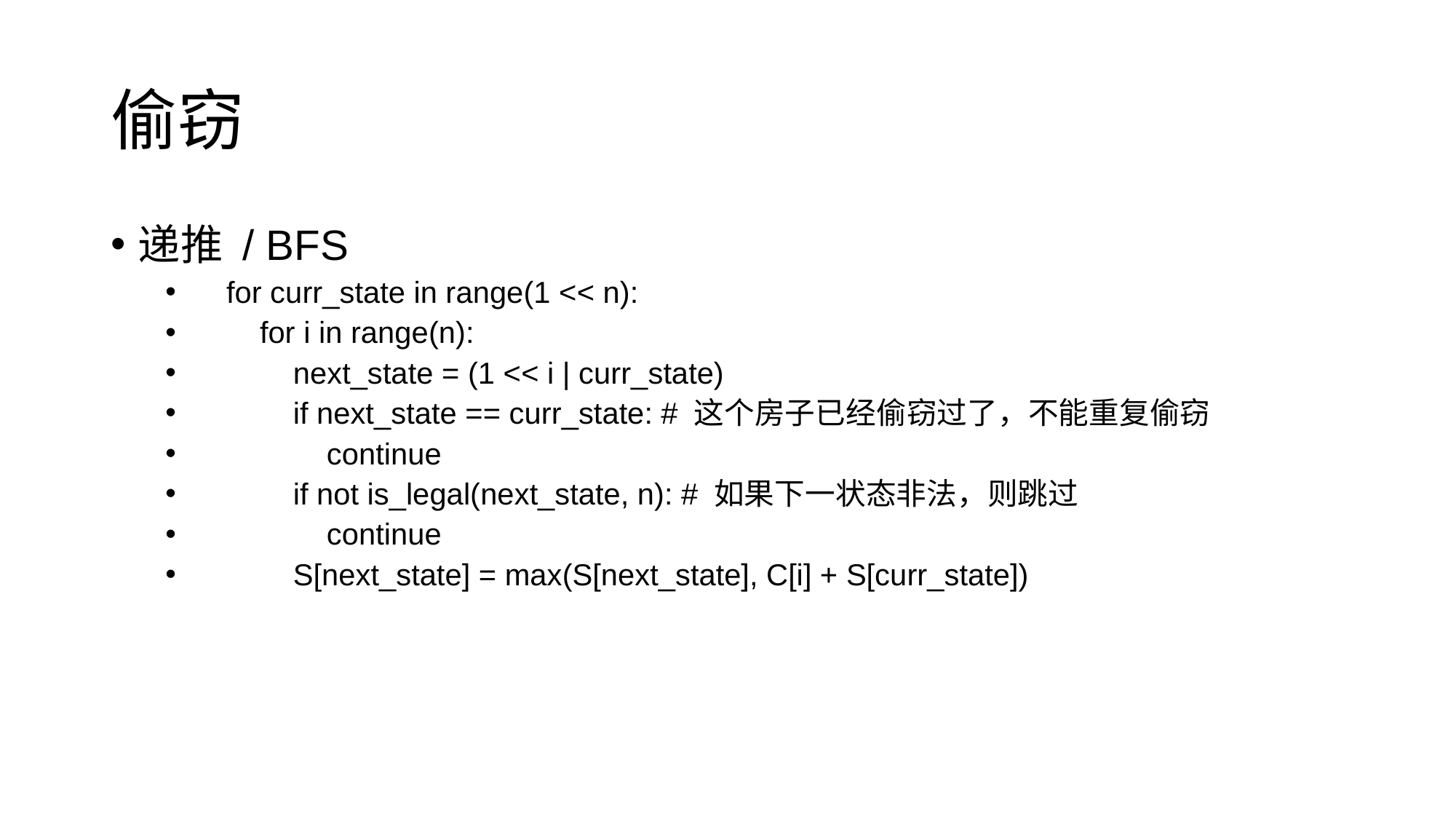

# 偷窃
递推 / BFS
    for curr_state in range(1 << n):
        for i in range(n):
            next_state = (1 << i | curr_state)
            if next_state == curr_state: # 这个房子已经偷窃过了，不能重复偷窃
                continue
            if not is_legal(next_state, n): # 如果下一状态非法，则跳过
                continue
            S[next_state] = max(S[next_state], C[i] + S[curr_state])